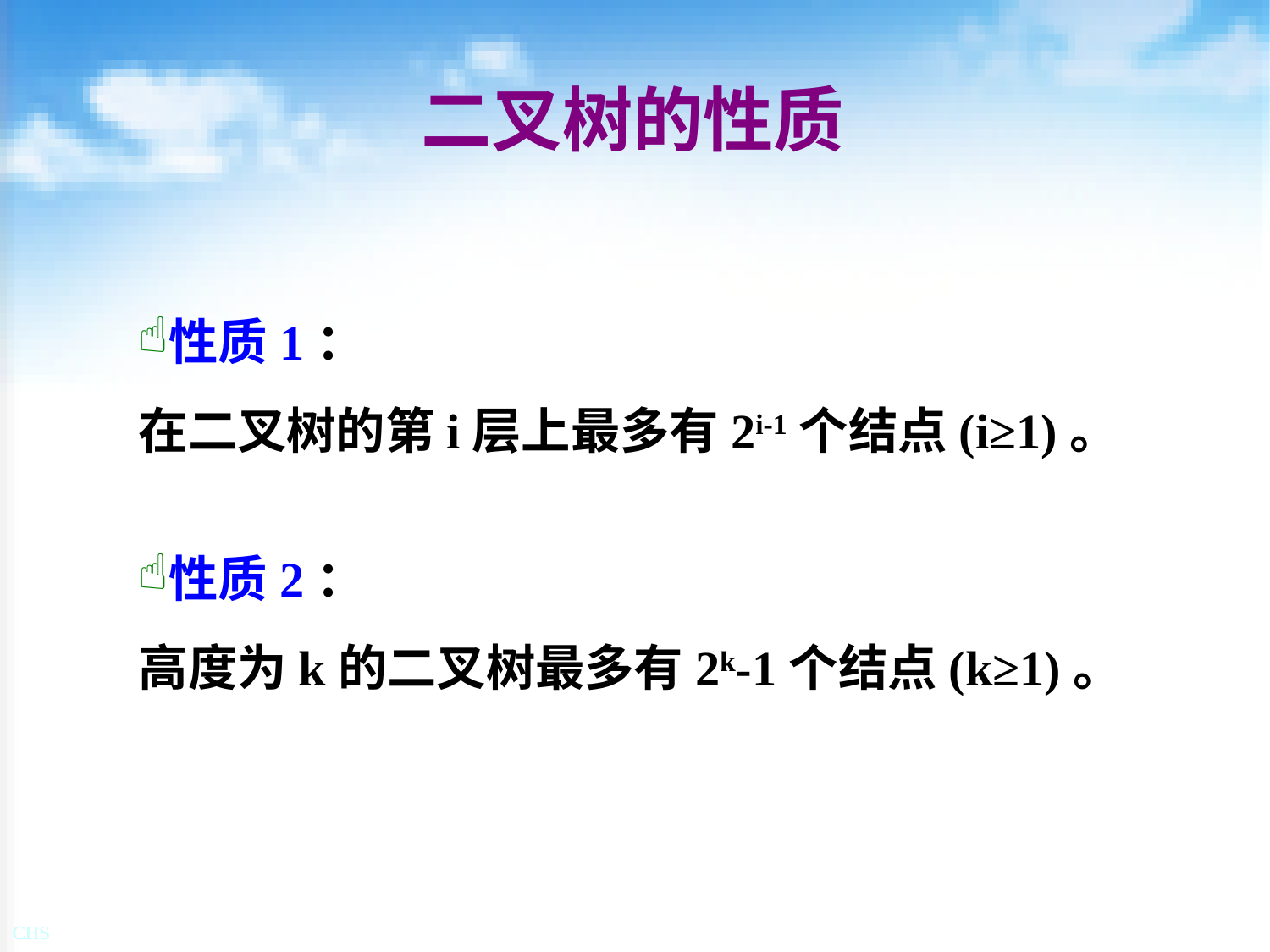

# 二叉树的性质

性质1：
在二叉树的第i层上最多有2i-1个结点(i≥1)。

性质2：
高度为k的二叉树最多有2k-1个结点(k≥1)。
20